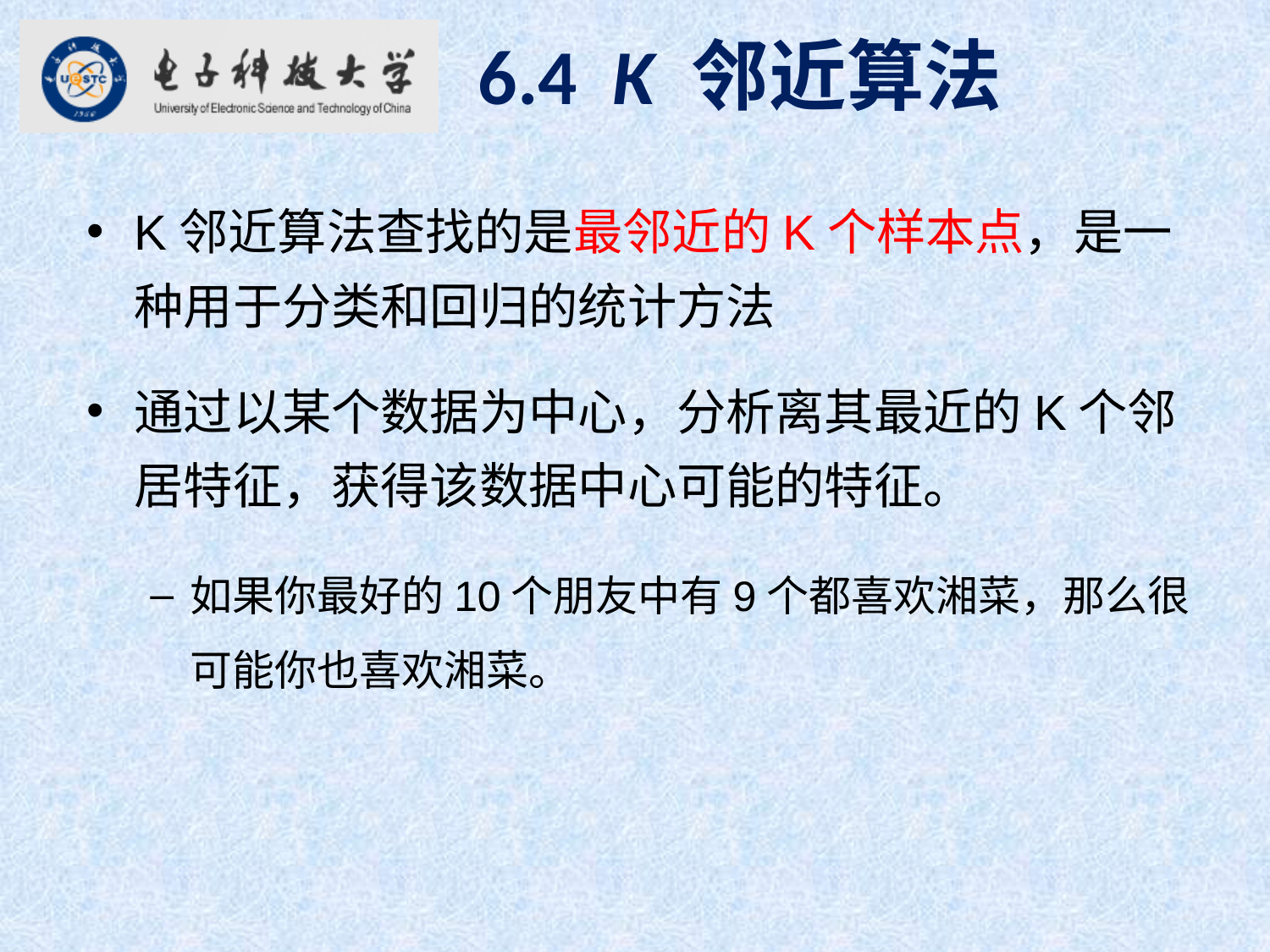

6.4  K 邻近算法
K邻近算法查找的是最邻近的K个样本点，是一种用于分类和回归的统计方法
通过以某个数据为中心，分析离其最近的K个邻居特征，获得该数据中心可能的特征。
如果你最好的10个朋友中有9个都喜欢湘菜，那么很可能你也喜欢湘菜。